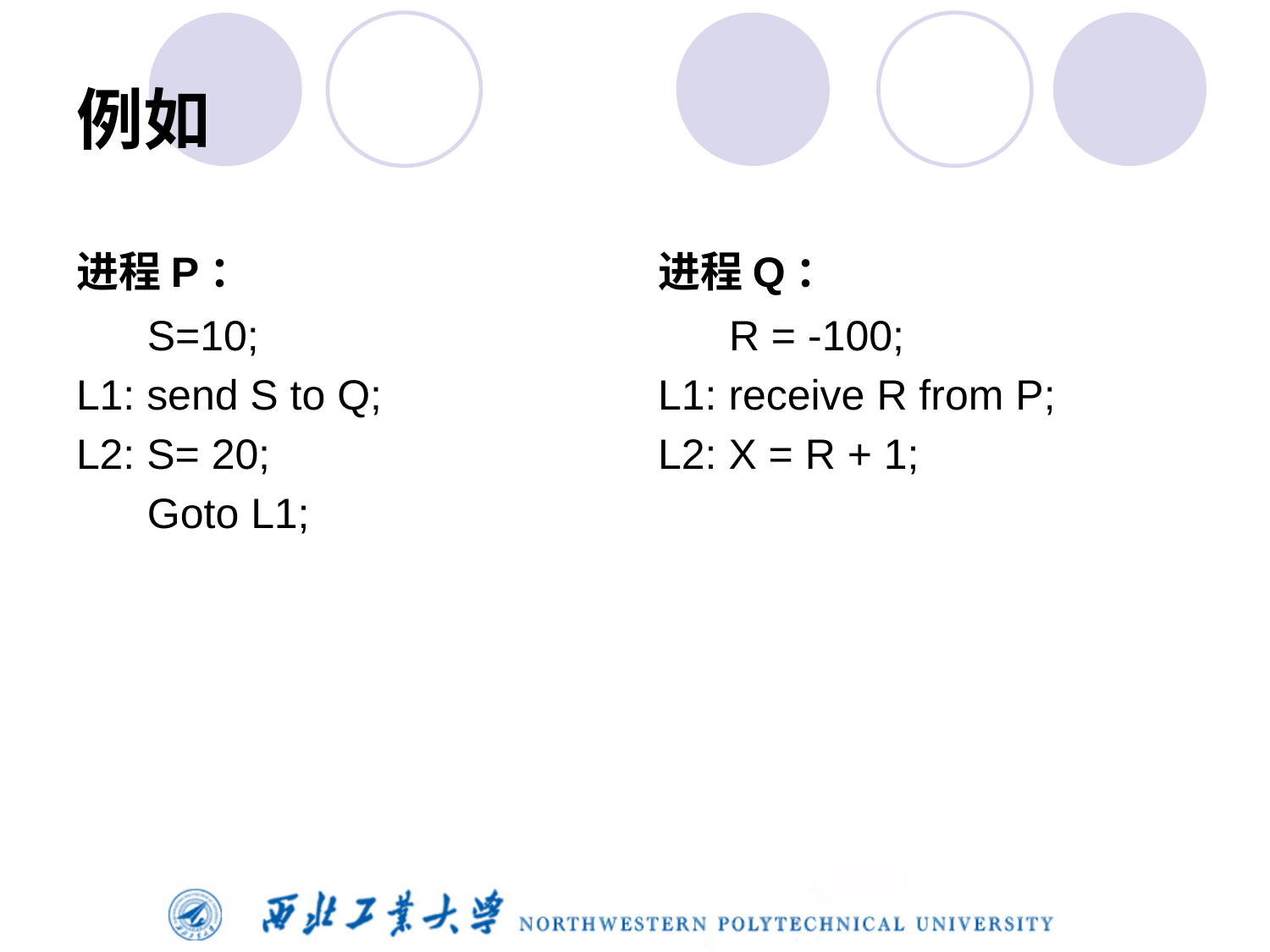

# 例如
进程P：
进程Q：
      S=10;
L1: send S to Q;
L2: S= 20;
      Goto L1;
      R = -100;
L1: receive R from P;
L2: X = R + 1;